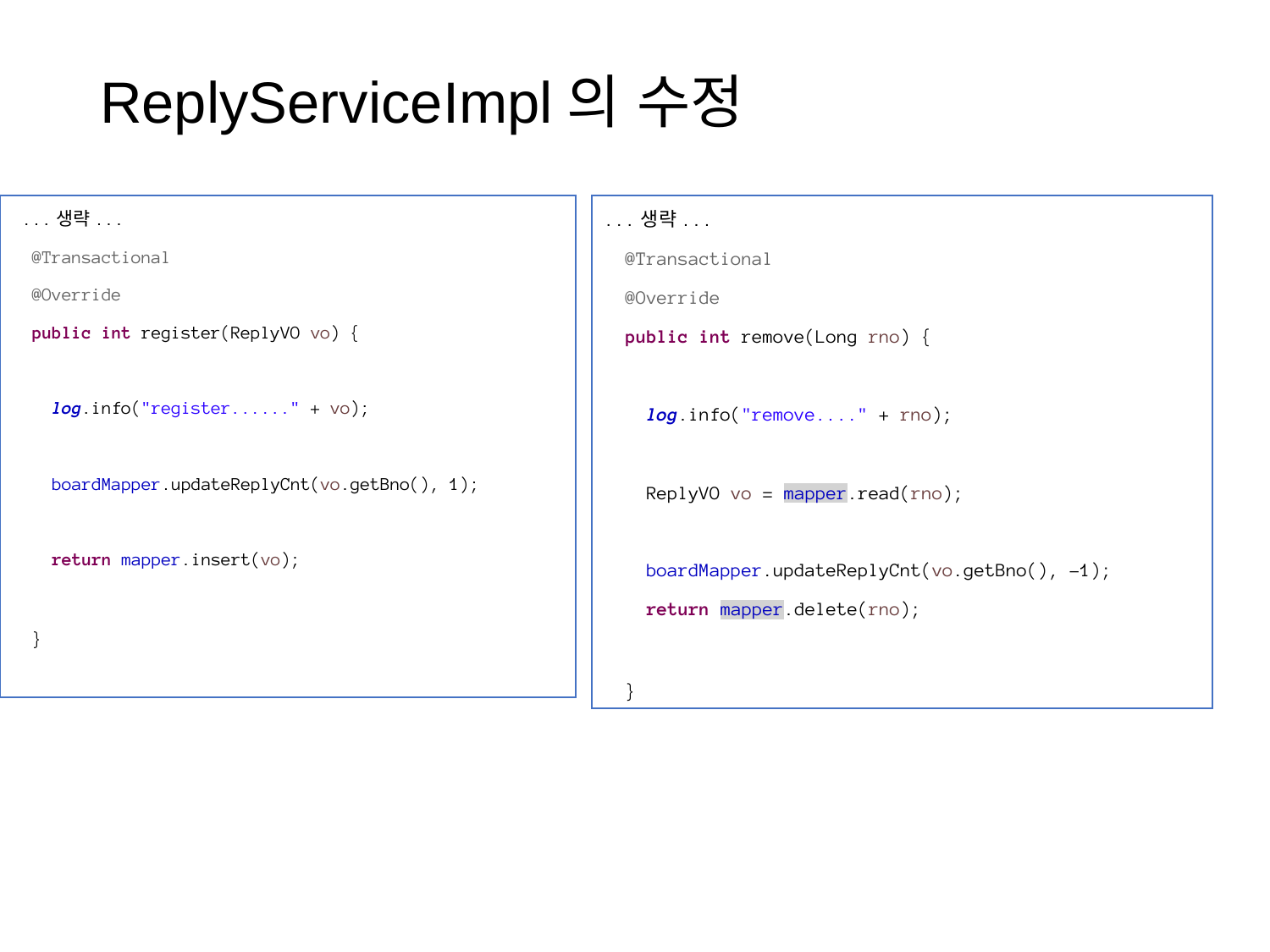

# ReplyServiceImpl의 수정
 ...생략...
  @Transactional
  @Override
  public int register(ReplyVO vo) {

    log.info("register......" + vo);

    boardMapper.updateReplyCnt(vo.getBno(), 1);

    return mapper.insert(vo);

  }

...생략...
  @Transactional
  @Override
  public int remove(Long rno) {

    log.info("remove...." + rno);

    ReplyVO vo = mapper.read(rno);

    boardMapper.updateReplyCnt(vo.getBno(), -1);
    return mapper.delete(rno);

  }